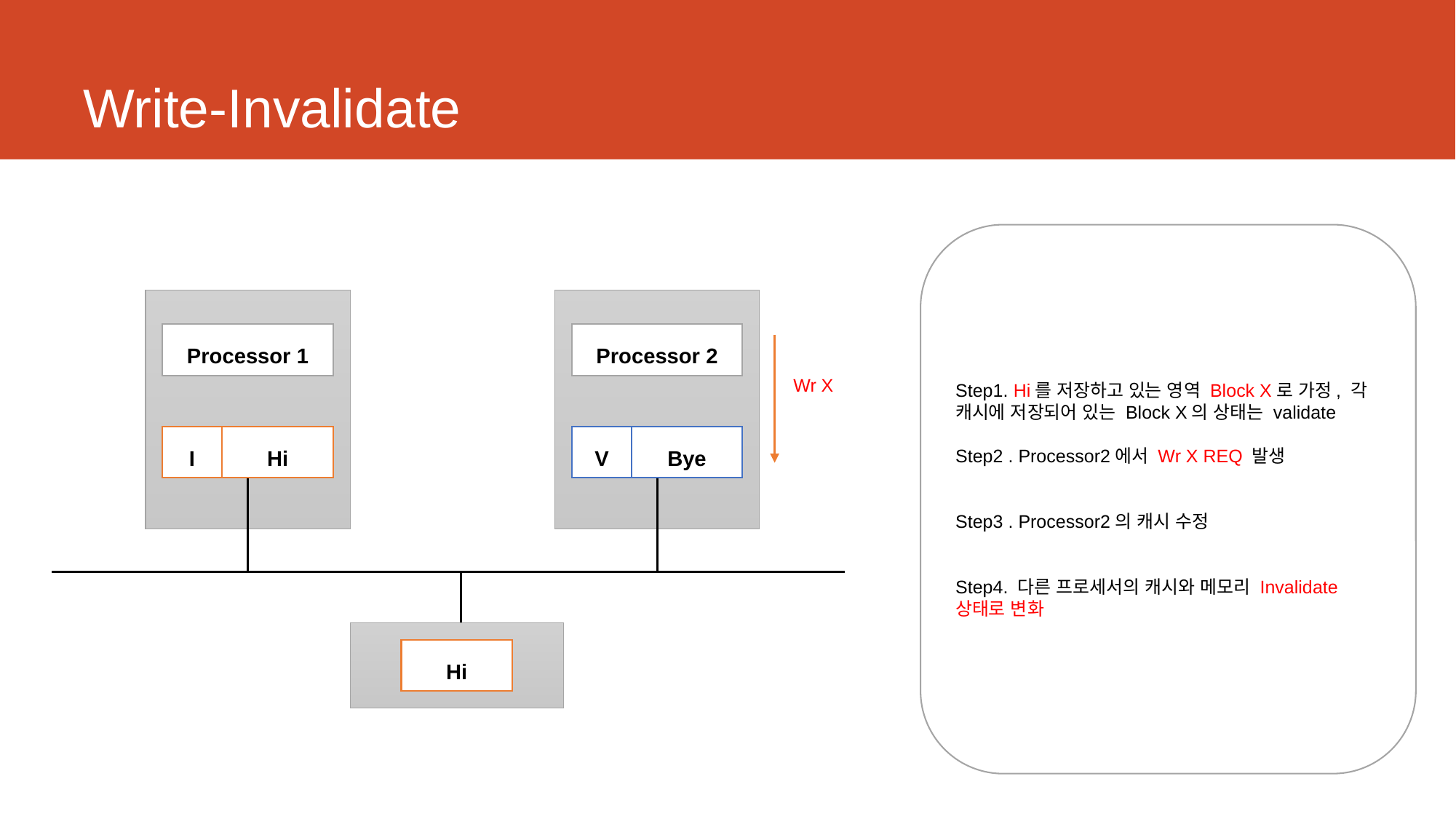

# Write-Invalidate
Step1. Hi를 저장하고 있는 영역 Block X로 가정, 각 캐시에 저장되어 있는 Block X의 상태는 validate

Step2 . Processor2에서 Wr X REQ 발생

Step3 . Processor2의 캐시 수정

Step4. 다른 프로세서의 캐시와 메모리 Invalidate 상태로 변화

Processor 1
Processor 2
V
Hi
V
Hi

Hi
Wr X
I
Hi
Bye
V
Hi